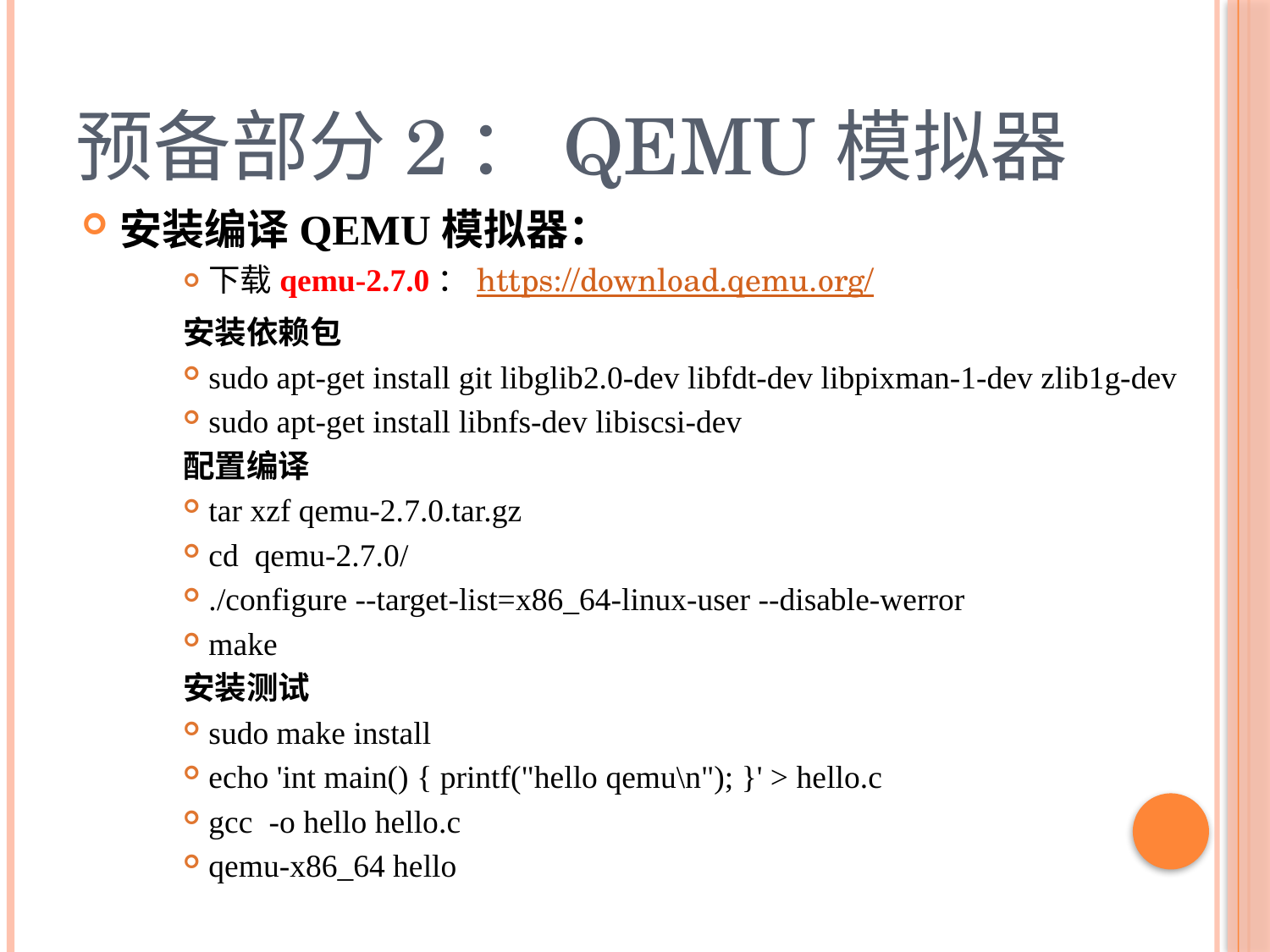

# 预备部分2：QEMU模拟器
安装编译QEMU模拟器：
下载qemu-2.7.0：https://download.qemu.org/
安装依赖包
sudo apt-get install git libglib2.0-dev libfdt-dev libpixman-1-dev zlib1g-dev
sudo apt-get install libnfs-dev libiscsi-dev
配置编译
tar xzf qemu-2.7.0.tar.gz
cd  qemu-2.7.0/
./configure --target-list=x86_64-linux-user --disable-werror
make
安装测试
sudo make install
echo 'int main() { printf("hello qemu\n"); }' > hello.c
gcc  -o hello hello.c
qemu-x86_64 hello